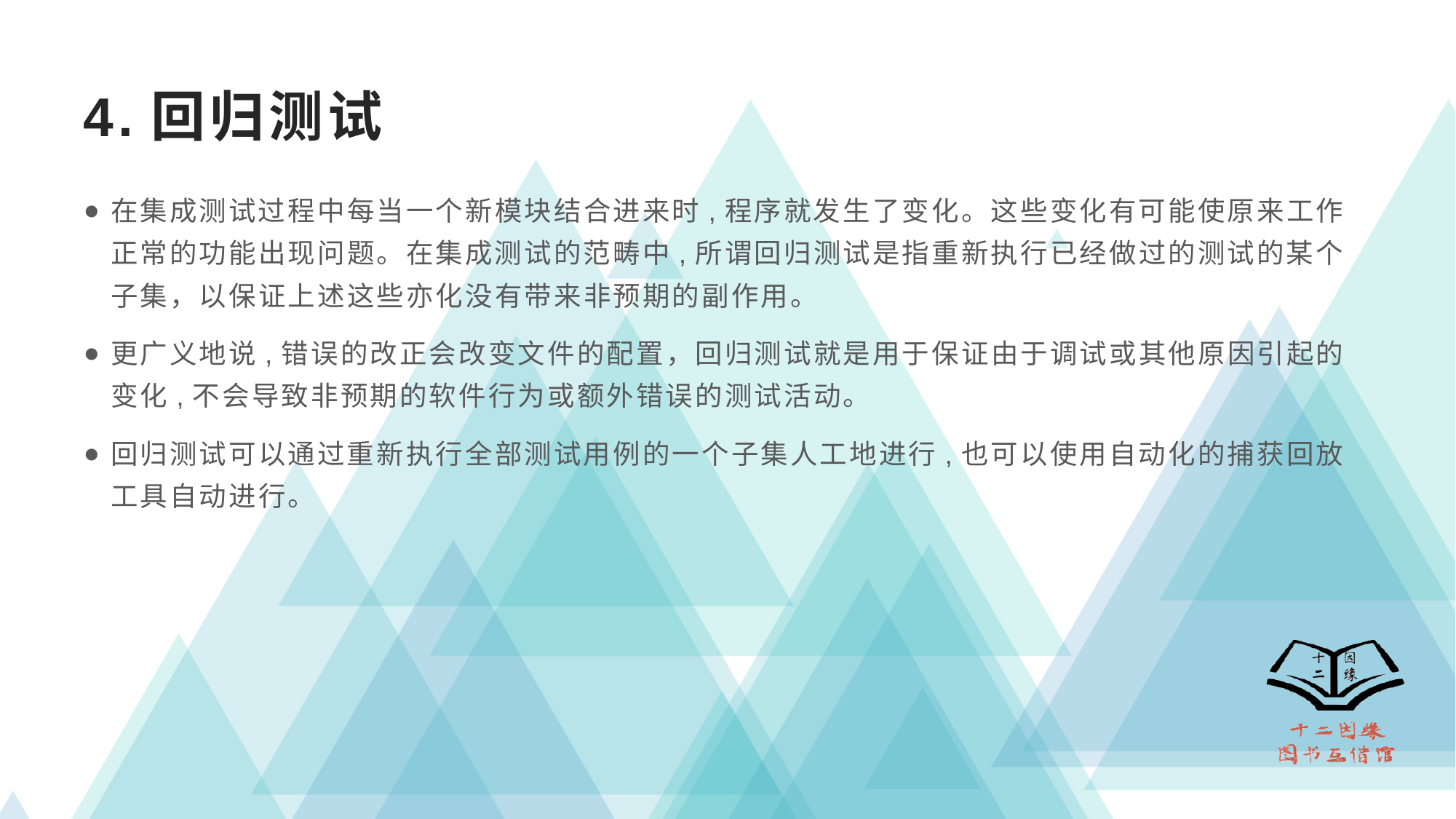

# 4.回归测试
在集成测试过程中每当一个新模块结合进来时,程序就发生了变化。这些变化有可能使原来工作正常的功能出现问题。在集成测试的范畴中,所谓回归测试是指重新执行已经做过的测试的某个子集，以保证上述这些亦化没有带来非预期的副作用。
更广义地说,错误的改正会改变文件的配置，回归测试就是用于保证由于调试或其他原因引起的变化,不会导致非预期的软件行为或额外错误的测试活动。
回归测试可以通过重新执行全部测试用例的一个子集人工地进行,也可以使用自动化的捕获回放工具自动进行。